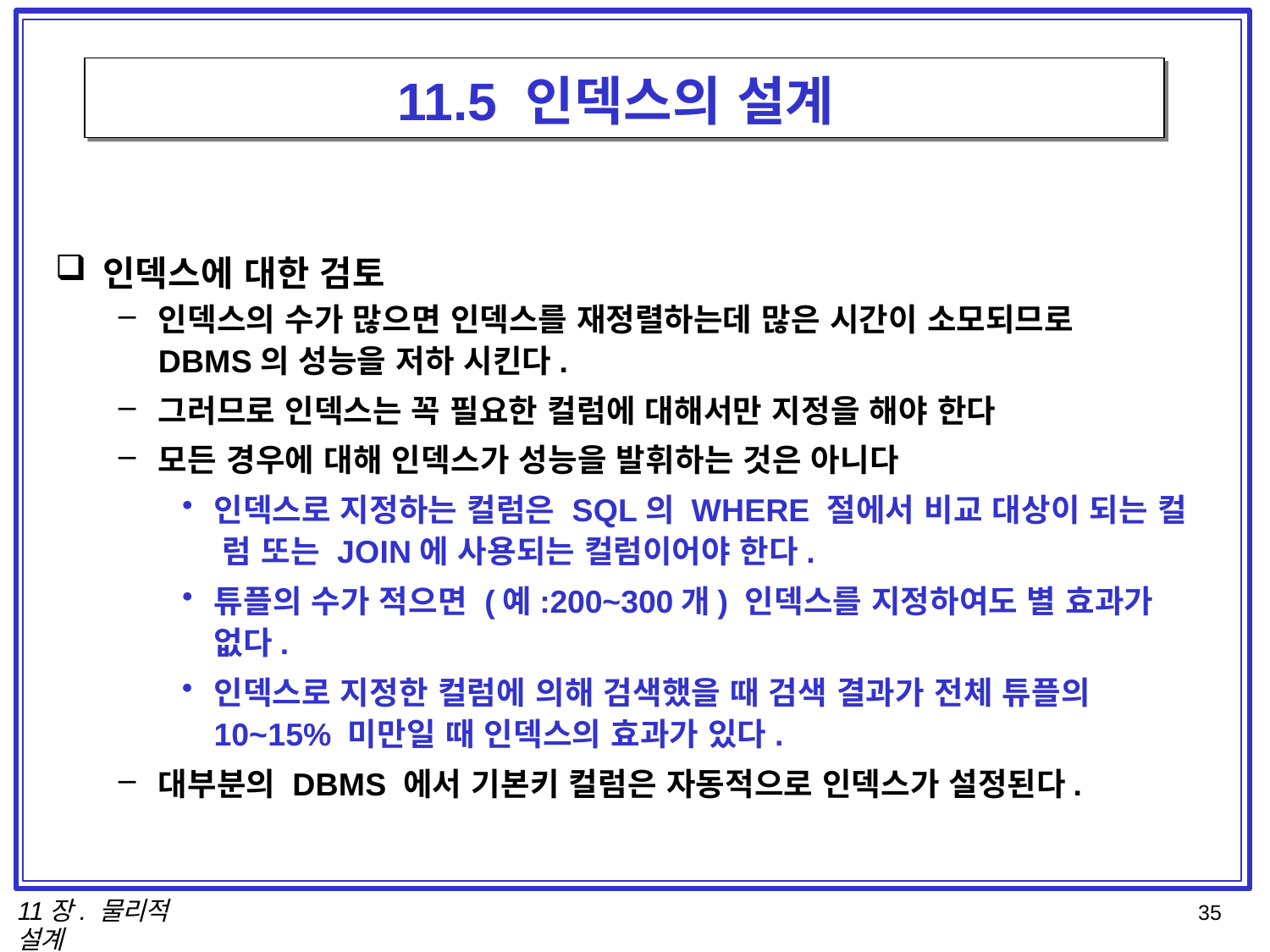

# 11.5 인덱스의 설계
인덱스에 대한 검토
인덱스의 수가 많으면 인덱스를 재정렬하는데 많은 시간이 소모되므로
DBMS의 성능을 저하 시킨다.
그러므로 인덱스는 꼭 필요한 컬럼에 대해서만 지정을 해야 한다
모든 경우에 대해 인덱스가 성능을 발휘하는 것은 아니다
인덱스로 지정하는 컬럼은 SQL의 WHERE 절에서 비교 대상이 되는 컬  럼 또는 JOIN에 사용되는 컬럼이어야 한다.
튜플의 수가 적으면 (예:200~300개) 인덱스를 지정하여도 별 효과가  없다.
인덱스로 지정한 컬럼에 의해 검색했을 때 검색 결과가 전체 튜플의
10~15% 미만일 때 인덱스의 효과가 있다.
대부분의 DBMS 에서 기본키 컬럼은 자동적으로 인덱스가 설정된다.
11장. 물리적 설계
35